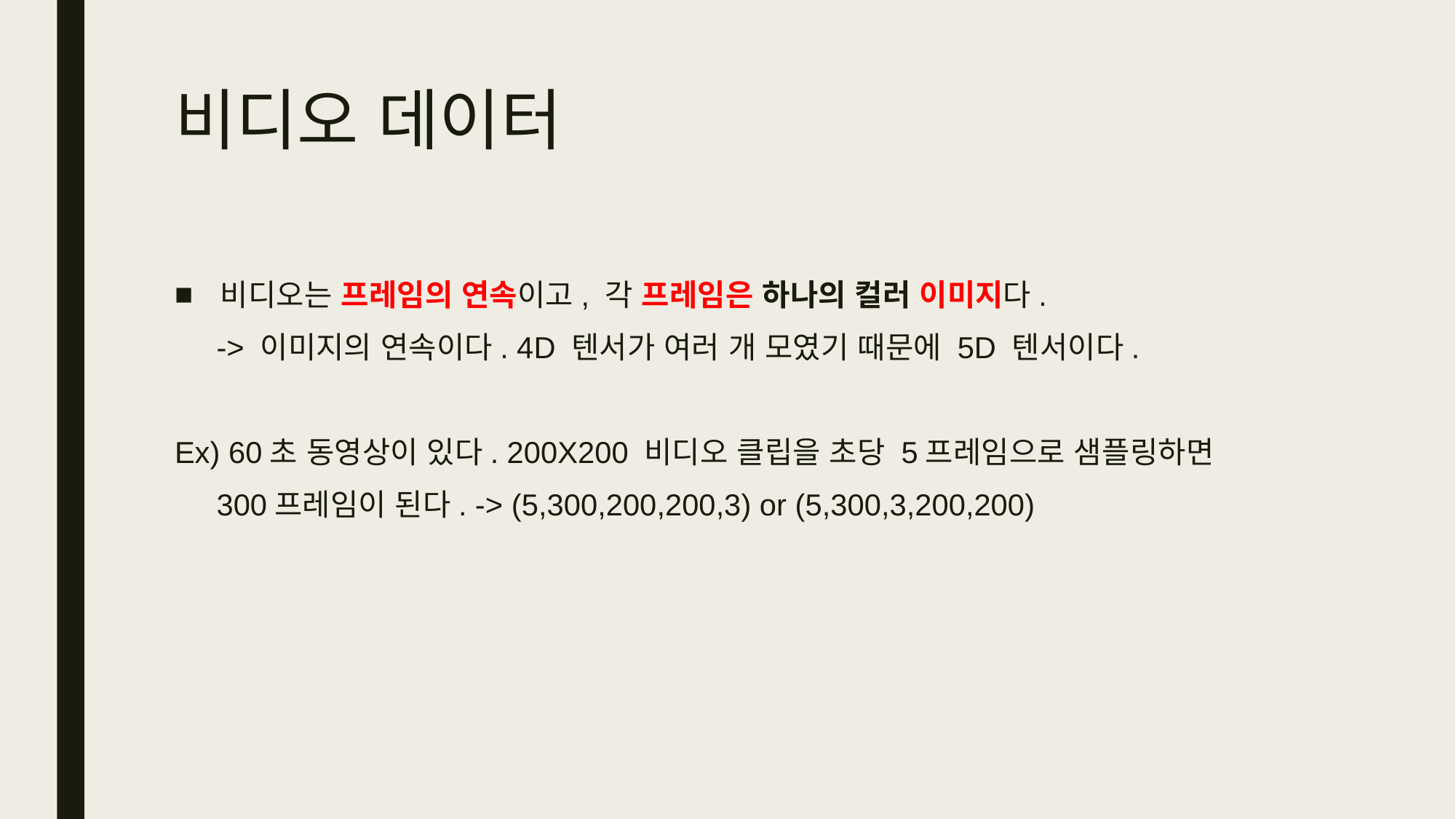

# 비디오 데이터
비디오는 프레임의 연속이고, 각 프레임은 하나의 컬러 이미지다.
     -> 이미지의 연속이다. 4D 텐서가 여러 개 모였기 때문에 5D 텐서이다.

Ex) 60초 동영상이 있다. 200X200 비디오 클립을 초당 5프레임으로 샘플링하면
     300프레임이 된다. -> (5,300,200,200,3) or (5,300,3,200,200)